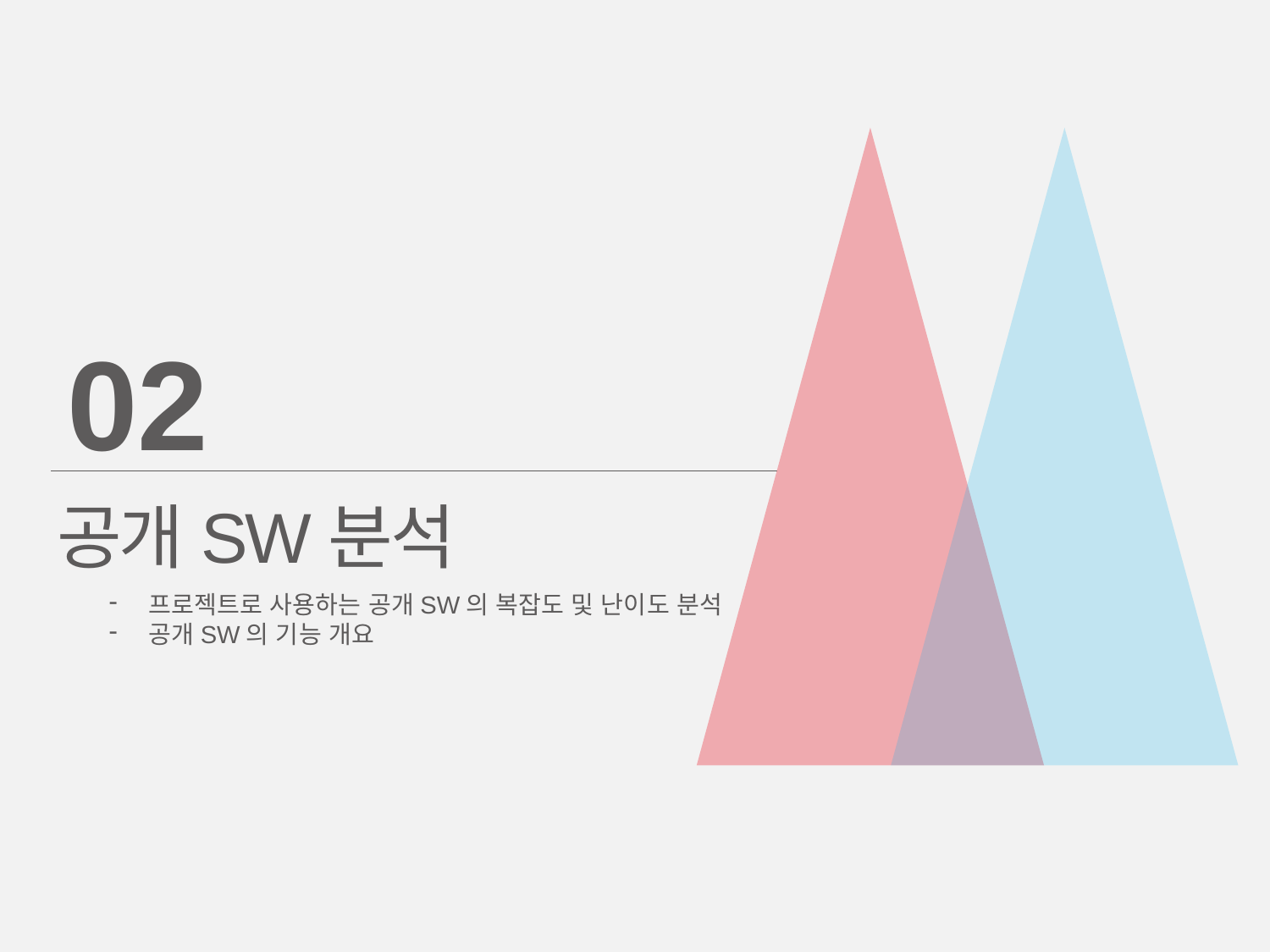

02
공개SW분석
프로젝트로 사용하는 공개SW의 복잡도 및 난이도 분석
공개SW의 기능 개요